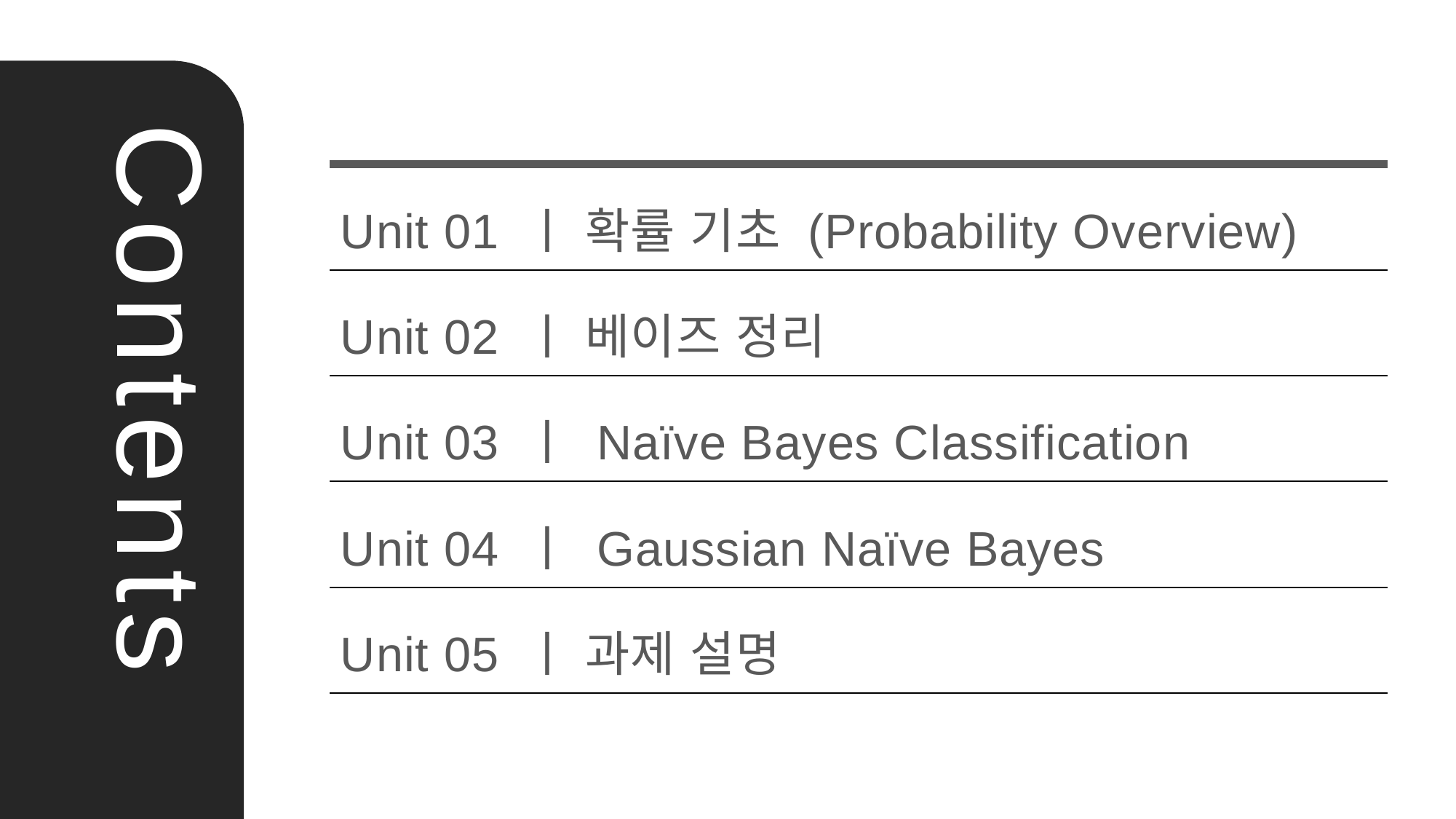

Unit 01 ㅣ 확률 기초 (Probability Overview)
Unit 02 ㅣ 베이즈 정리
Unit 03 ㅣ Naïve Bayes Classification
Unit 04 ㅣ Gaussian Naïve Bayes
Unit 05 ㅣ 과제 설명

Contents